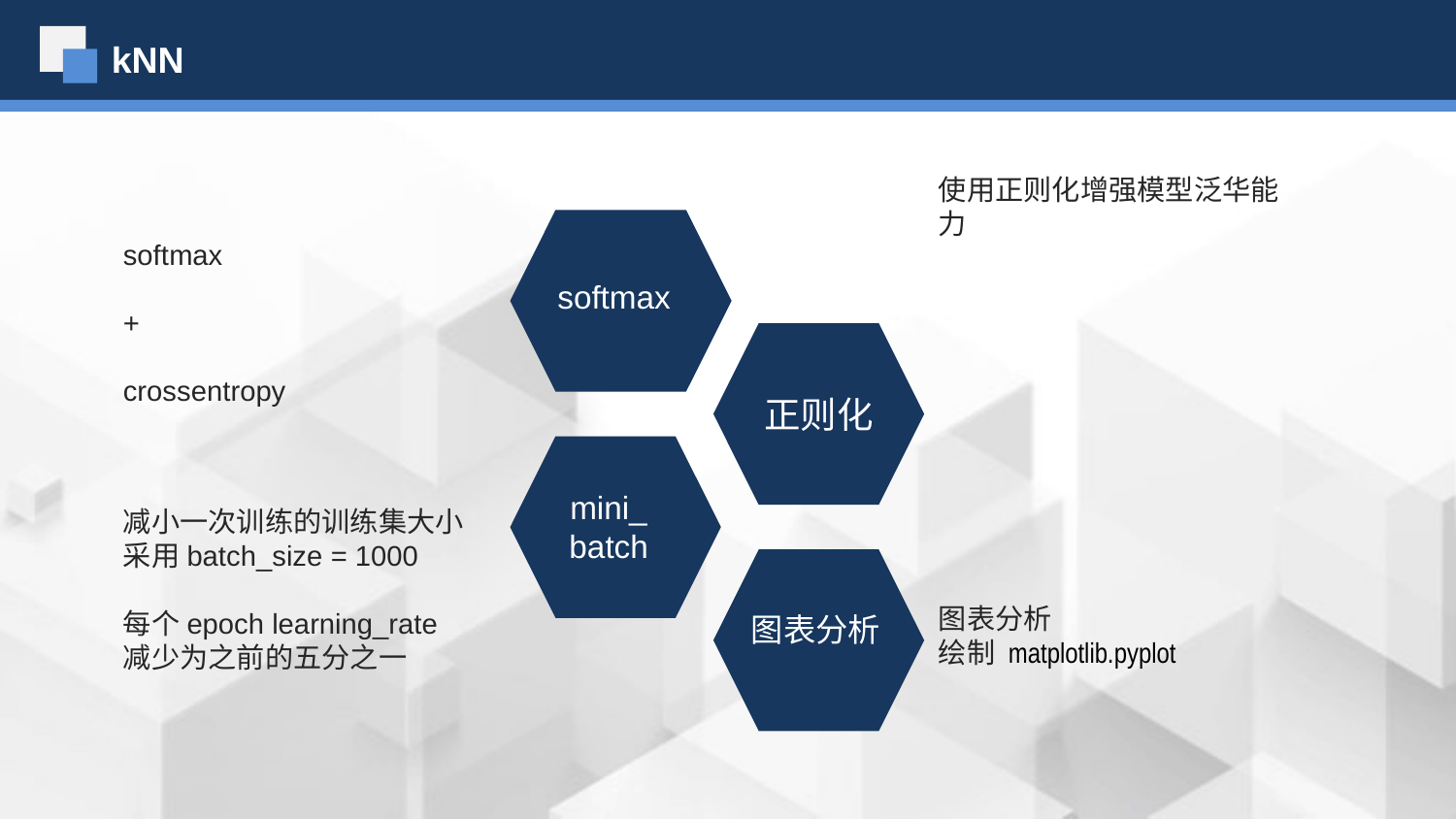

kNN

使用正则化增强模型泛华能力

softmax
softmax

+
crossentropy
正则化

mini_ batch
减小一次训练的训练集大小
采用batch_size = 1000

每个epoch learning_rate减少为之前的五分之一

图表分析
图表分析
绘制 matplotlib.pyplot